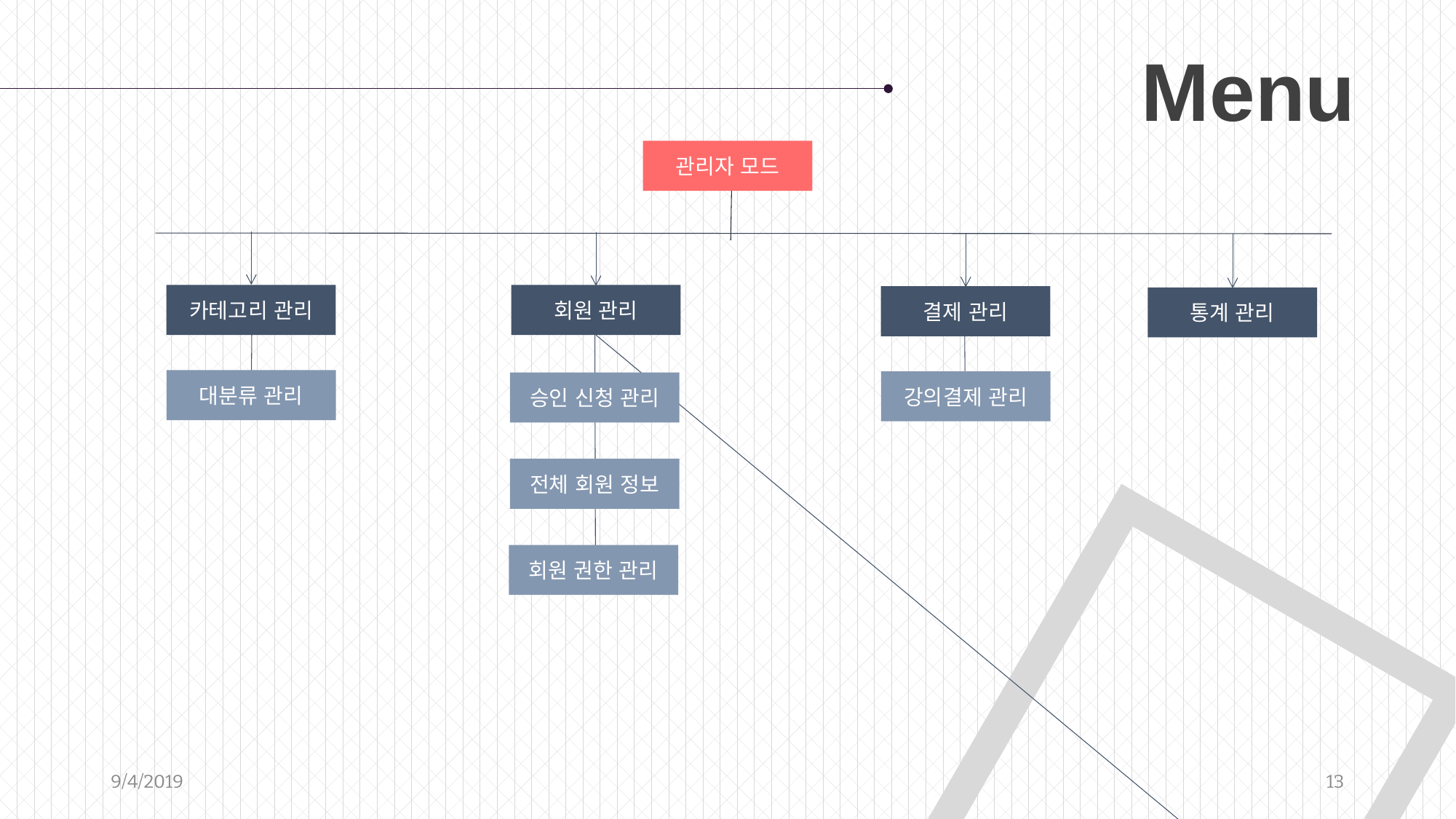

Menu
관리자 모드
카테고리 관리
회원 관리
결제 관리
통계 관리
대분류 관리
강의결제 관리
승인 신청 관리
전체 회원 정보
회원 권한 관리
9/4/2019
13